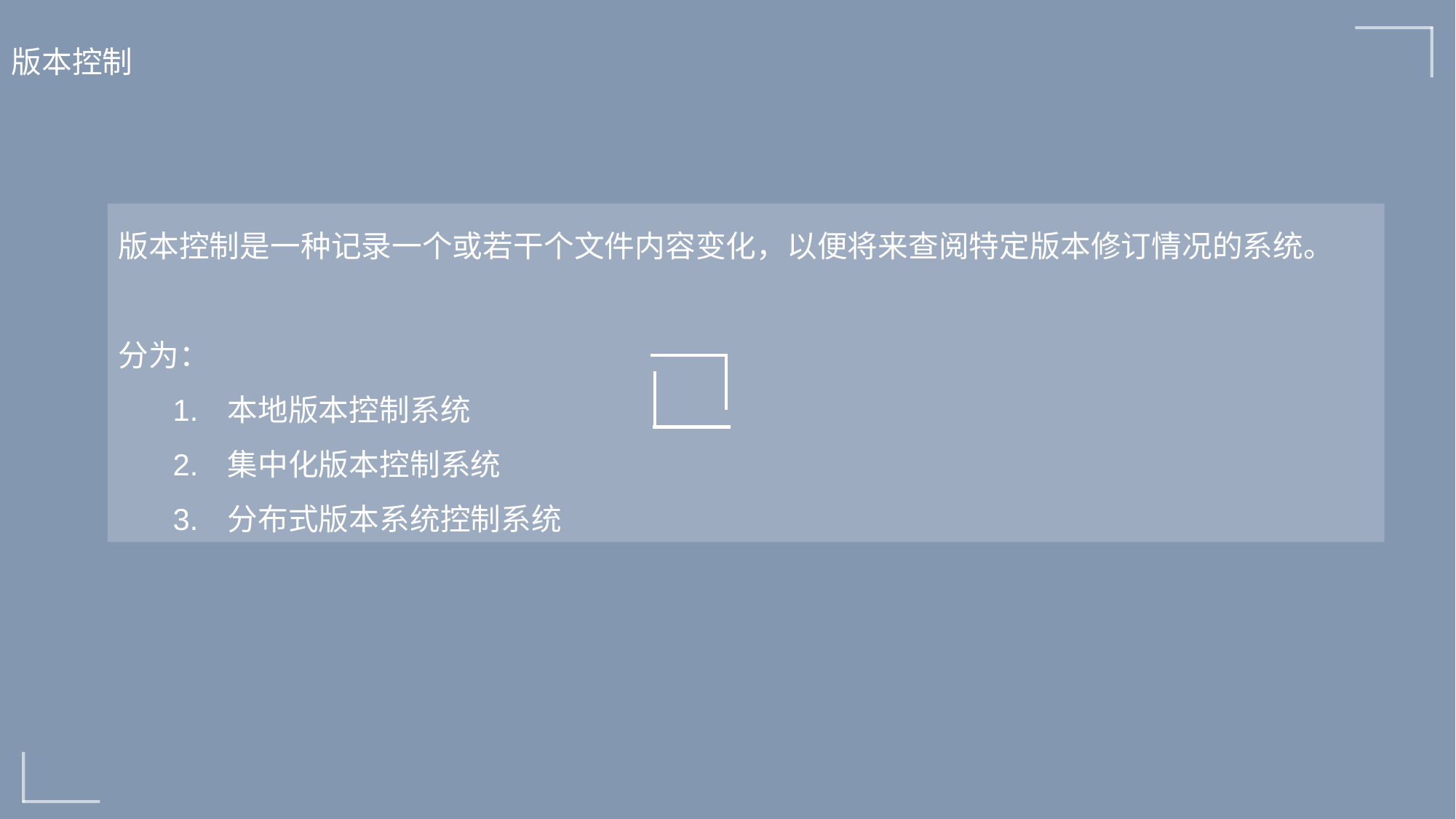

版本控制
版本控制是一种记录一个或若干个文件内容变化，以便将来查阅特定版本修订情况的系统。

分为：
本地版本控制系统
集中化版本控制系统
分布式版本系统控制系统